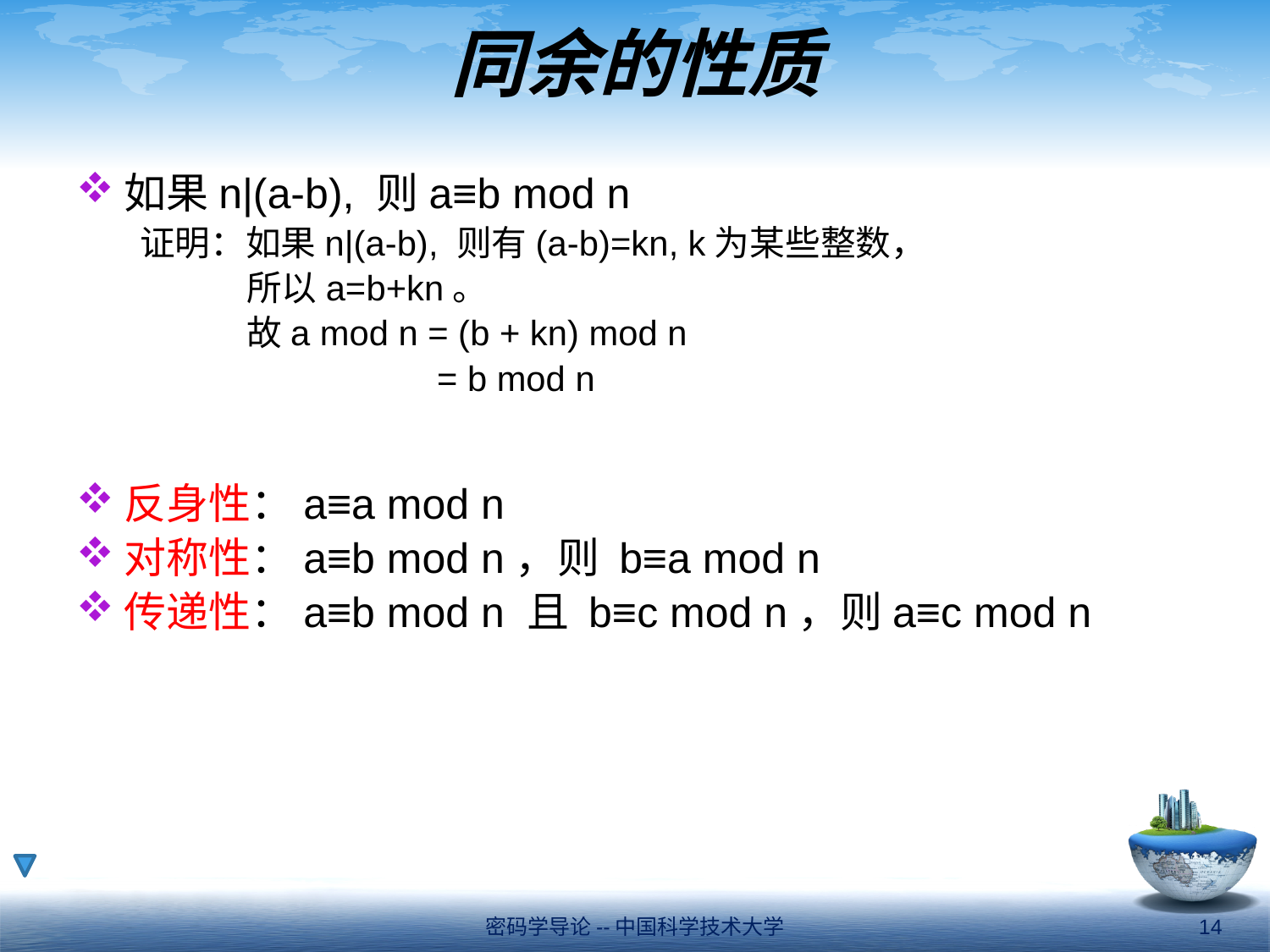

# 同余的性质
如果n|(a-b), 则a≡b mod n
证明：如果n|(a-b), 则有(a-b)=kn, k为某些整数，
所以a=b+kn。
故a mod n = (b + kn) mod n
= b mod n

反身性：a≡a mod n
对称性：a≡b mod n，则 b≡a mod n
传递性：a≡b mod n 且 b≡c mod n，则a≡c mod n

密码学导论--中国科学技术大学
14